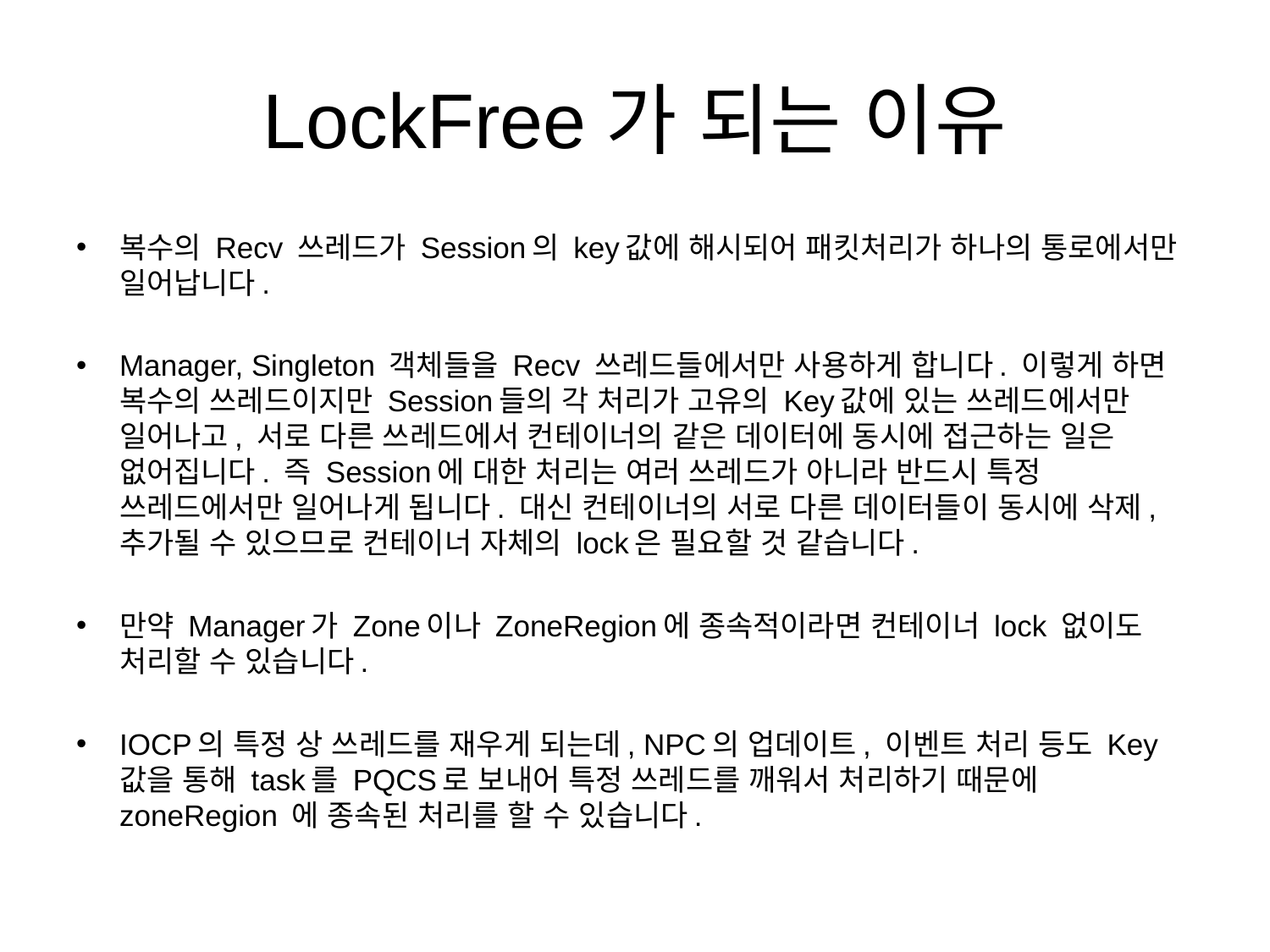

# LockFree가 되는 이유
복수의 Recv 쓰레드가 Session의 key값에 해시되어 패킷처리가 하나의 통로에서만 일어납니다.

Manager, Singleton 객체들을 Recv 쓰레드들에서만 사용하게 합니다. 이렇게 하면 복수의 쓰레드이지만 Session들의 각 처리가 고유의 Key값에 있는 쓰레드에서만 일어나고, 서로 다른 쓰레드에서 컨테이너의 같은 데이터에 동시에 접근하는 일은 없어집니다. 즉 Session에 대한 처리는 여러 쓰레드가 아니라 반드시 특정 쓰레드에서만 일어나게 됩니다. 대신 컨테이너의 서로 다른 데이터들이 동시에 삭제, 추가될 수 있으므로 컨테이너 자체의 lock은 필요할 것 같습니다.

만약 Manager가 Zone이나 ZoneRegion에 종속적이라면 컨테이너 lock 없이도 처리할 수 있습니다.

IOCP의 특정 상 쓰레드를 재우게 되는데, NPC의 업데이트, 이벤트 처리 등도 Key값을 통해 task를 PQCS로 보내어 특정 쓰레드를 깨워서 처리하기 때문에 zoneRegion 에 종속된 처리를 할 수 있습니다.